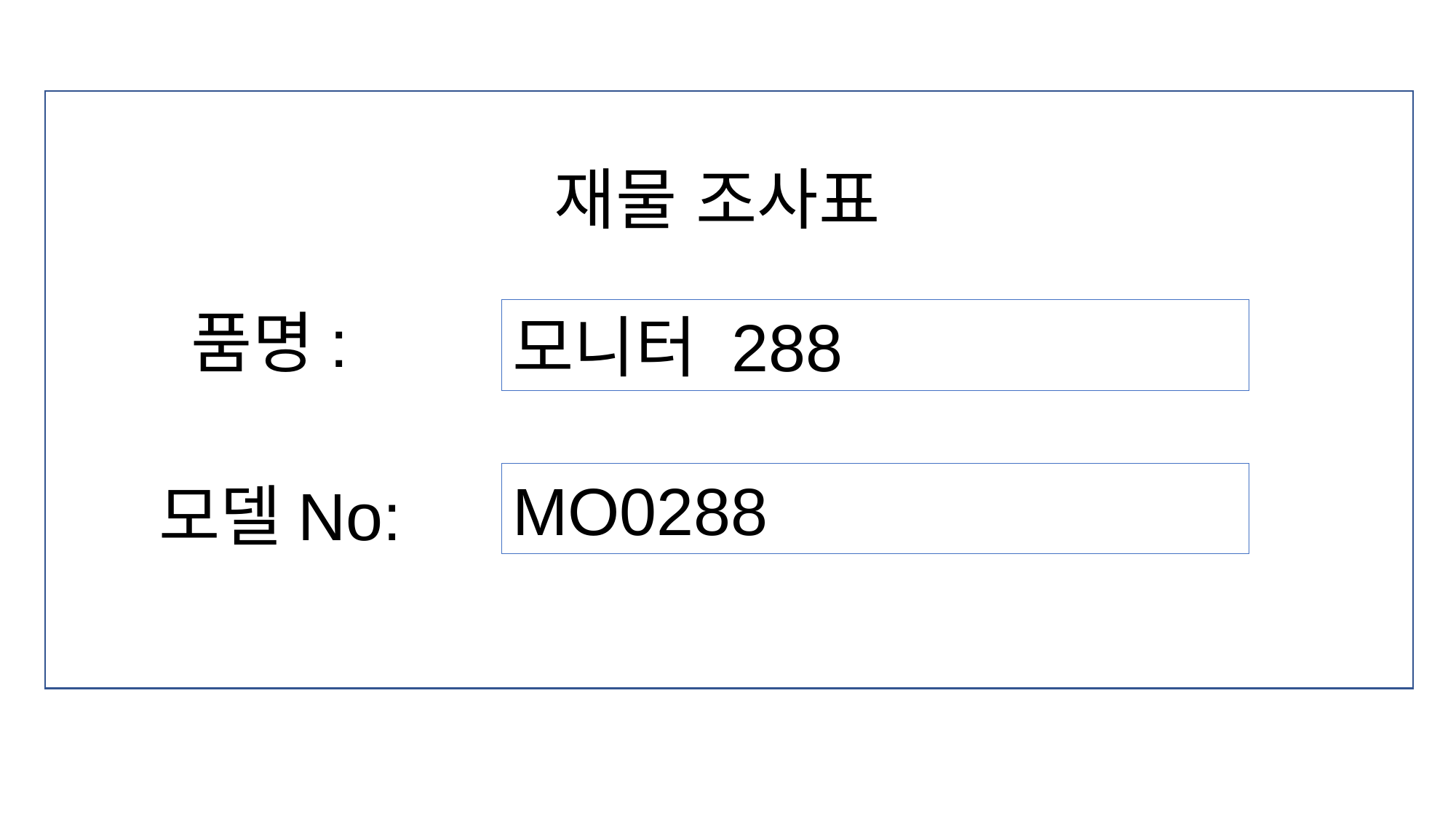

재물 조사표
품명:
모니터 288
MO0288
모델No: